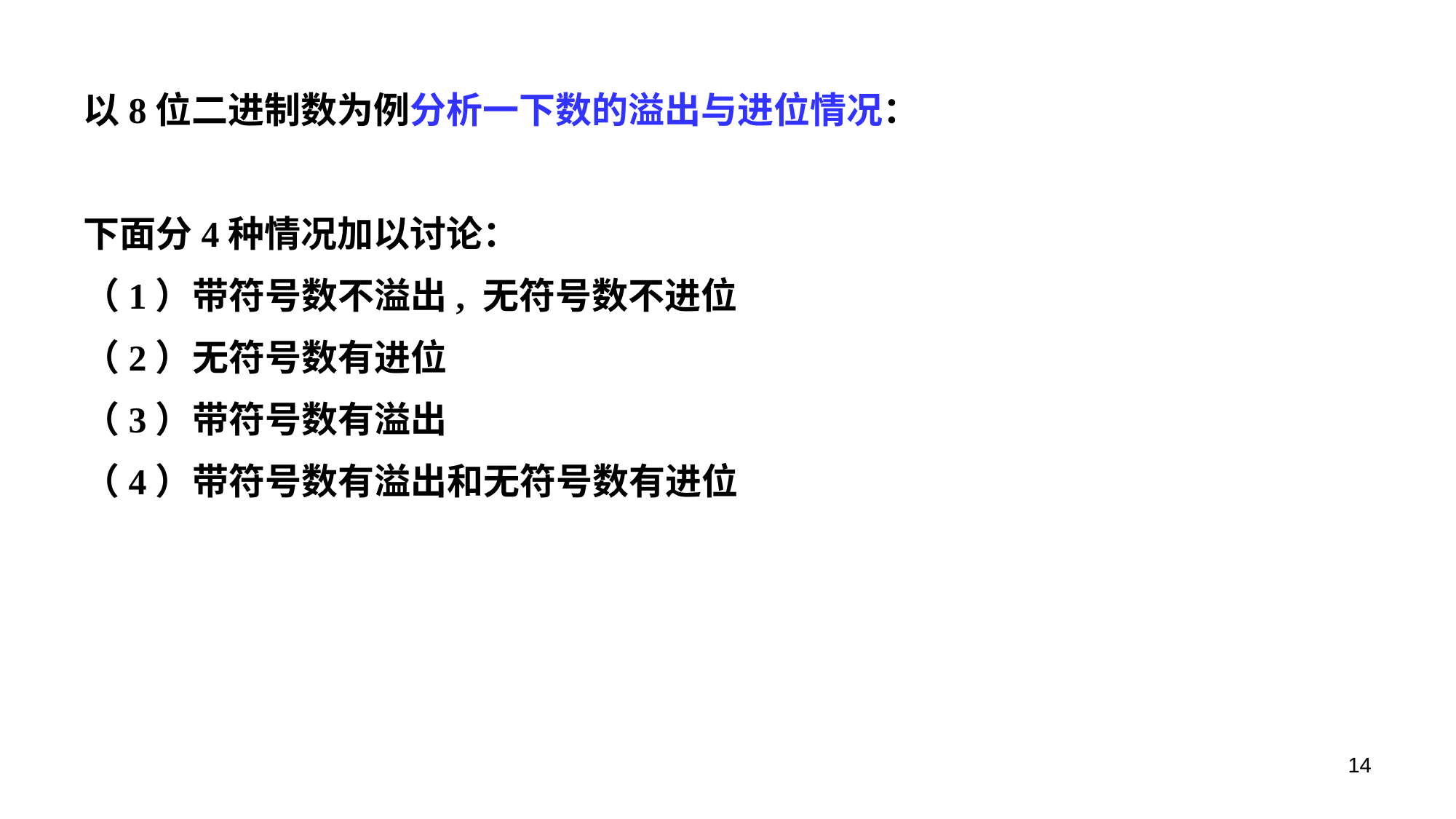

以8位二进制数为例分析一下数的溢出与进位情况：

下面分4种情况加以讨论：
（1）	带符号数不溢出, 无符号数不进位
（2）	无符号数有进位
（3）	带符号数有溢出
（4）	带符号数有溢出和无符号数有进位

14